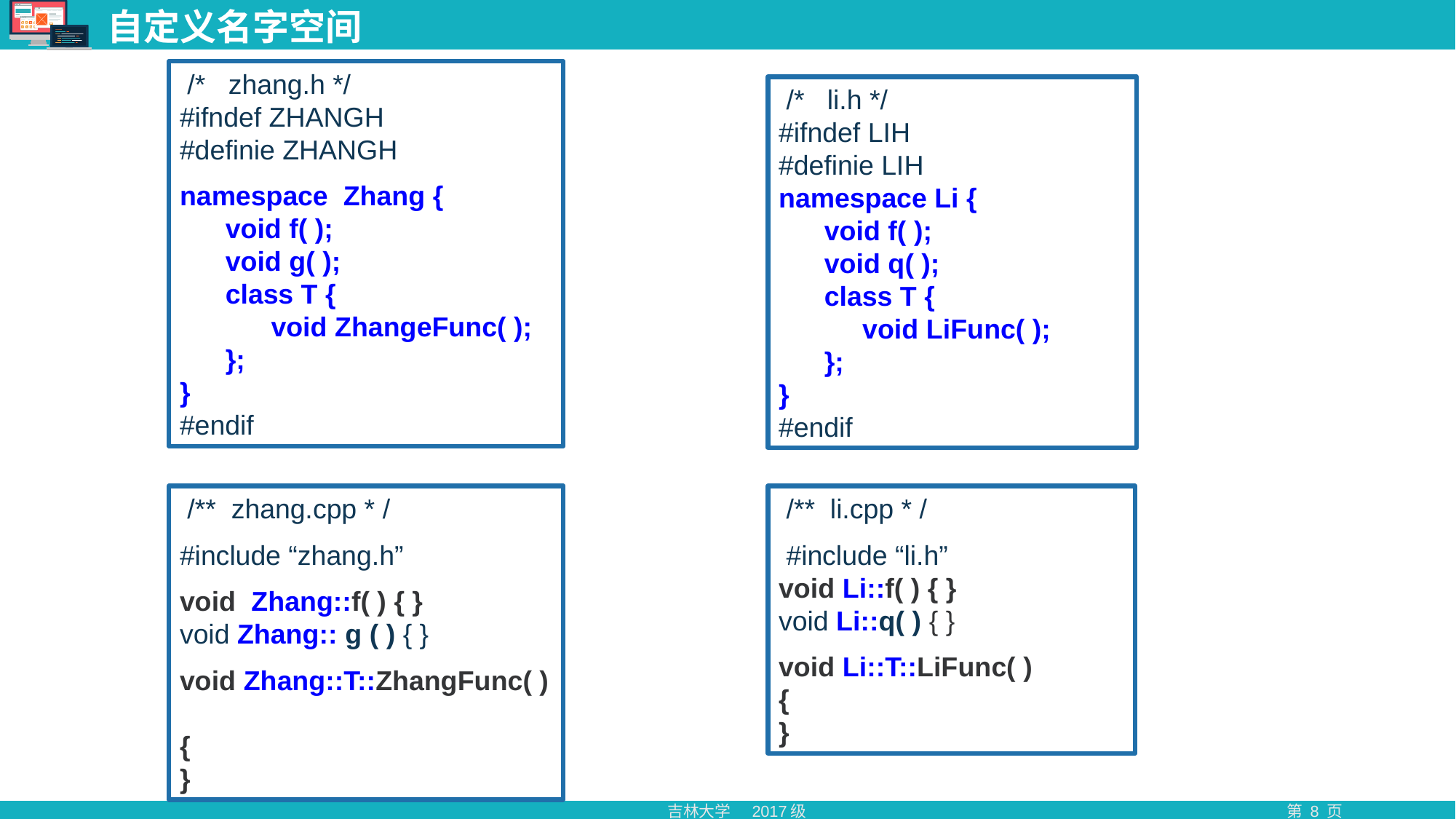

# 自定义名字空间
 /*   zhang.h */
#ifndef ZHANGH
#definie ZHANGH
namespace  Zhang {
      void f( );
      void g( );
      class T {
            void ZhangeFunc( );
      };
}
#endif
 /*   li.h */
#ifndef LIH
#definie LIH
namespace Li {
      void f( );
      void q( );
      class T {
           void LiFunc( );
      };
}
#endif
 /**  zhang.cpp * /
#include “zhang.h”
void  Zhang::f( ) { }
void Zhang:: g ( ) { }
void Zhang::T::ZhangFunc( )
{
}
 /**  li.cpp * /
 #include “li.h”
void Li::f( ) { }
void Li::q( ) { }
void Li::T::LiFunc( )
{
}